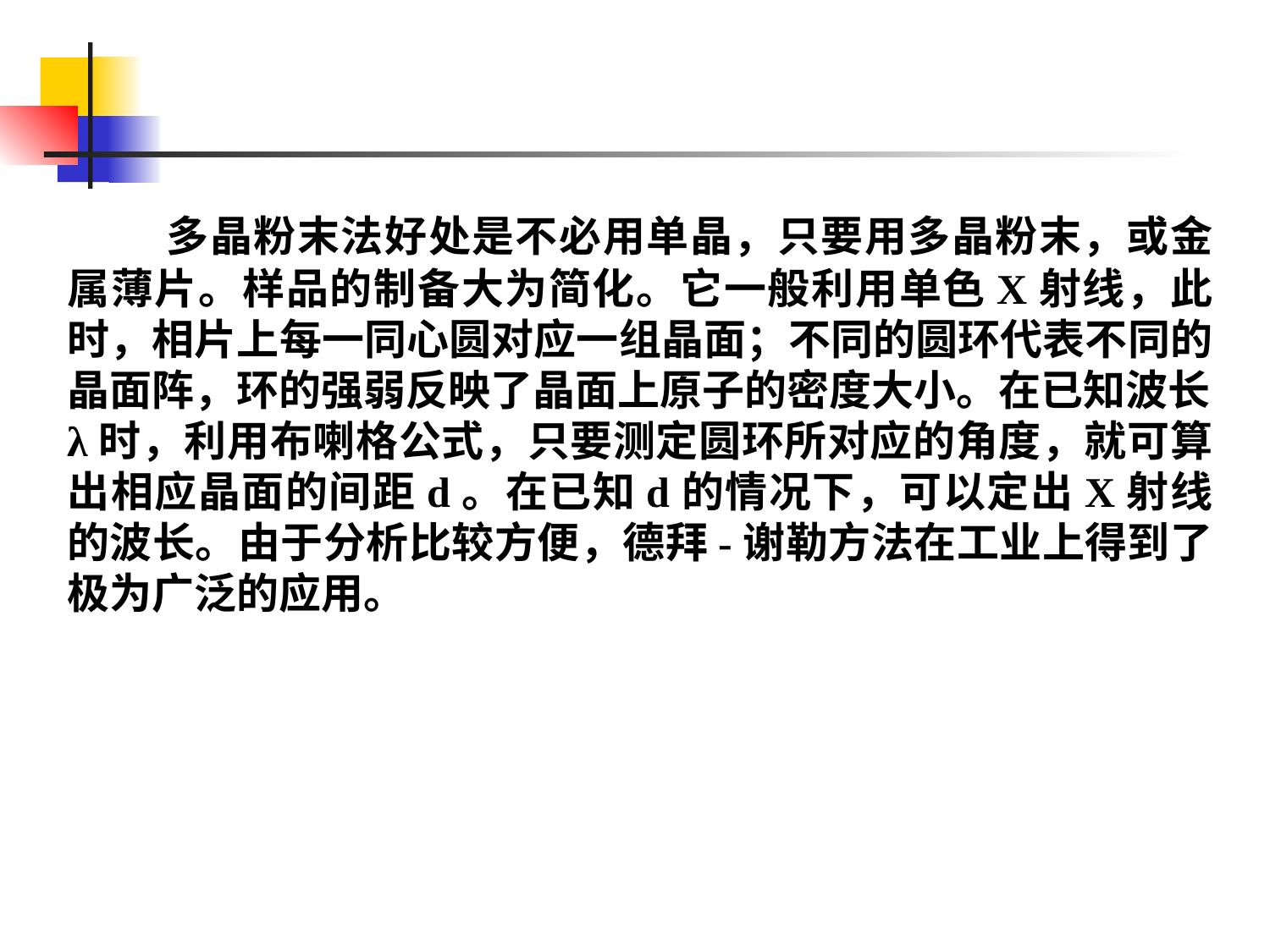

多晶粉末法好处是不必用单晶，只要用多晶粉末，或金属薄片。样品的制备大为简化。它一般利用单色X射线，此时，相片上每一同心圆对应一组晶面；不同的圆环代表不同的晶面阵，环的强弱反映了晶面上原子的密度大小。在已知波长λ时，利用布喇格公式，只要测定圆环所对应的角度，就可算出相应晶面的间距d。在已知d的情况下，可以定出X射线的波长。由于分析比较方便，德拜-谢勒方法在工业上得到了极为广泛的应用。